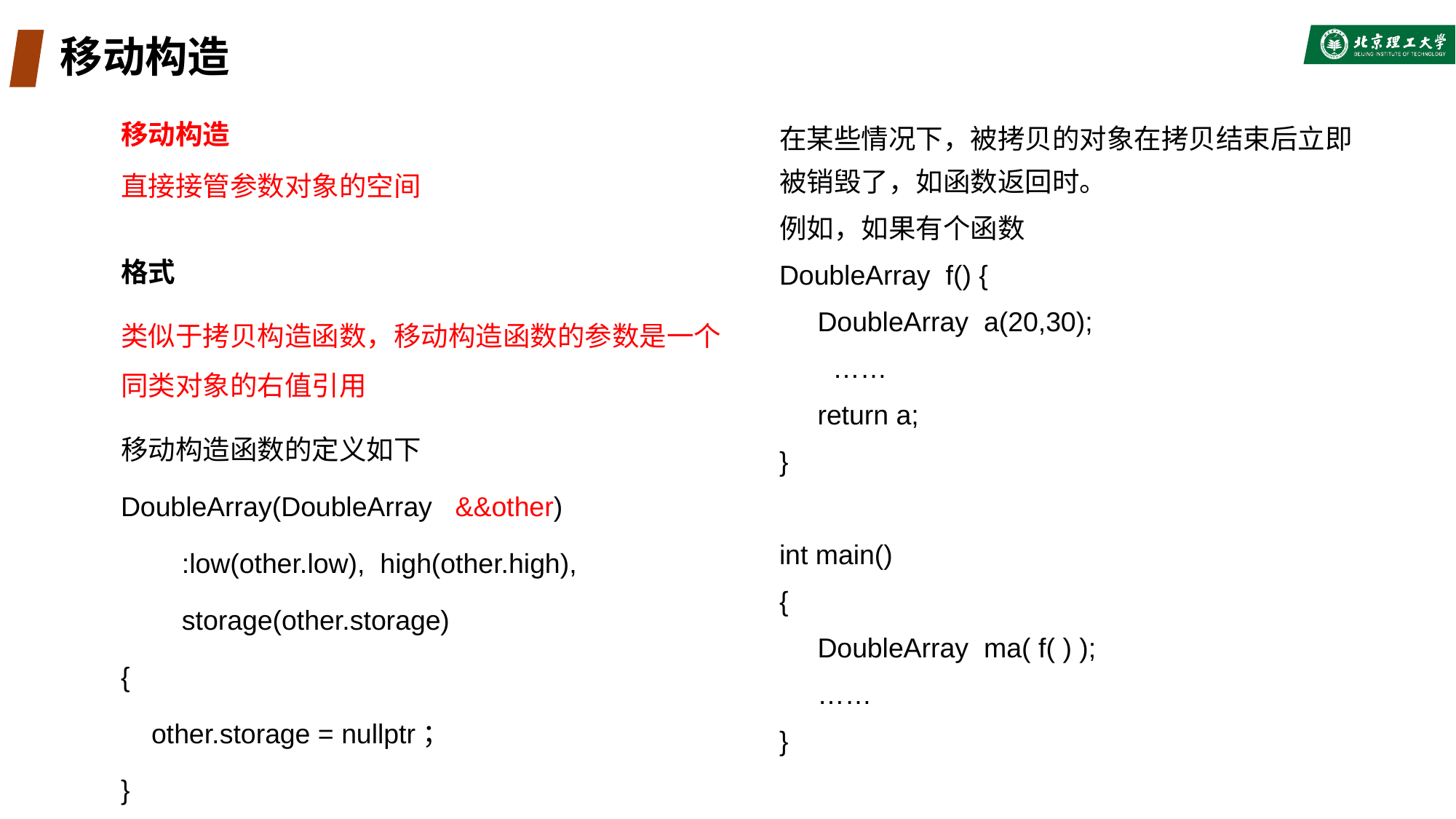

# 移动构造
在某些情况下，被拷贝的对象在拷贝结束后立即被销毁了，如函数返回时。
例如，如果有个函数
DoubleArray  f() {
     DoubleArray  a(20,30);
       ……
     return a;
}

int main()
{
     DoubleArray  ma( f( ) );
     ……
}
移动构造
直接接管参数对象的空间
格式
类似于拷贝构造函数，移动构造函数的参数是一个同类对象的右值引用
移动构造函数的定义如下
DoubleArray(DoubleArray   &&other)
        :low(other.low),  high(other.high),
        storage(other.storage)
{
    other.storage = nullptr；
}